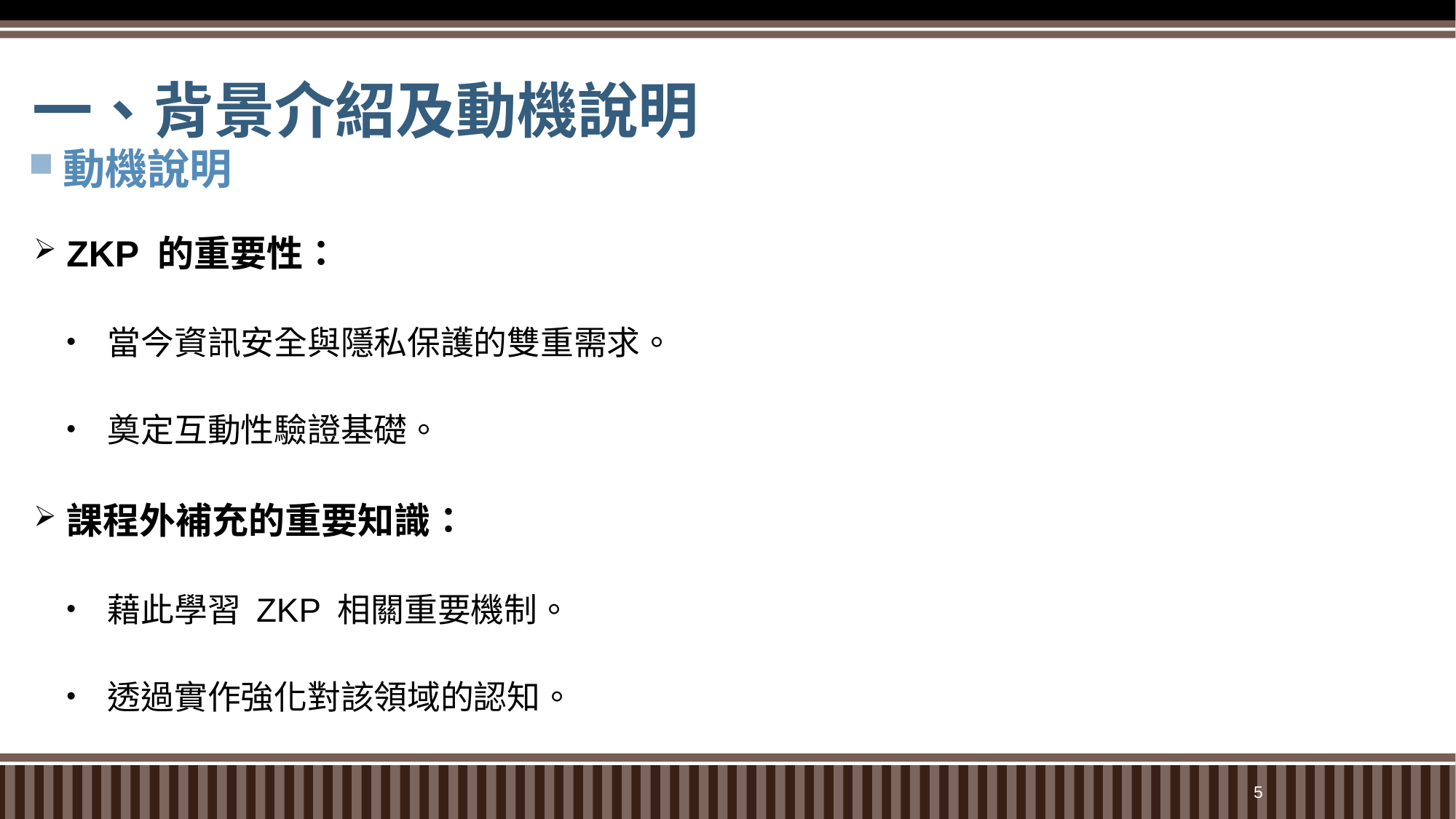

# 一、背景介紹及動機說明
動機說明

ZKP 的重要性：
當今資訊安全與隱私保護的雙重需求。
奠定互動性驗證基礎。
課程外補充的重要知識：
藉此學習 ZKP 相關重要機制。
透過實作強化對該領域的認知。
5